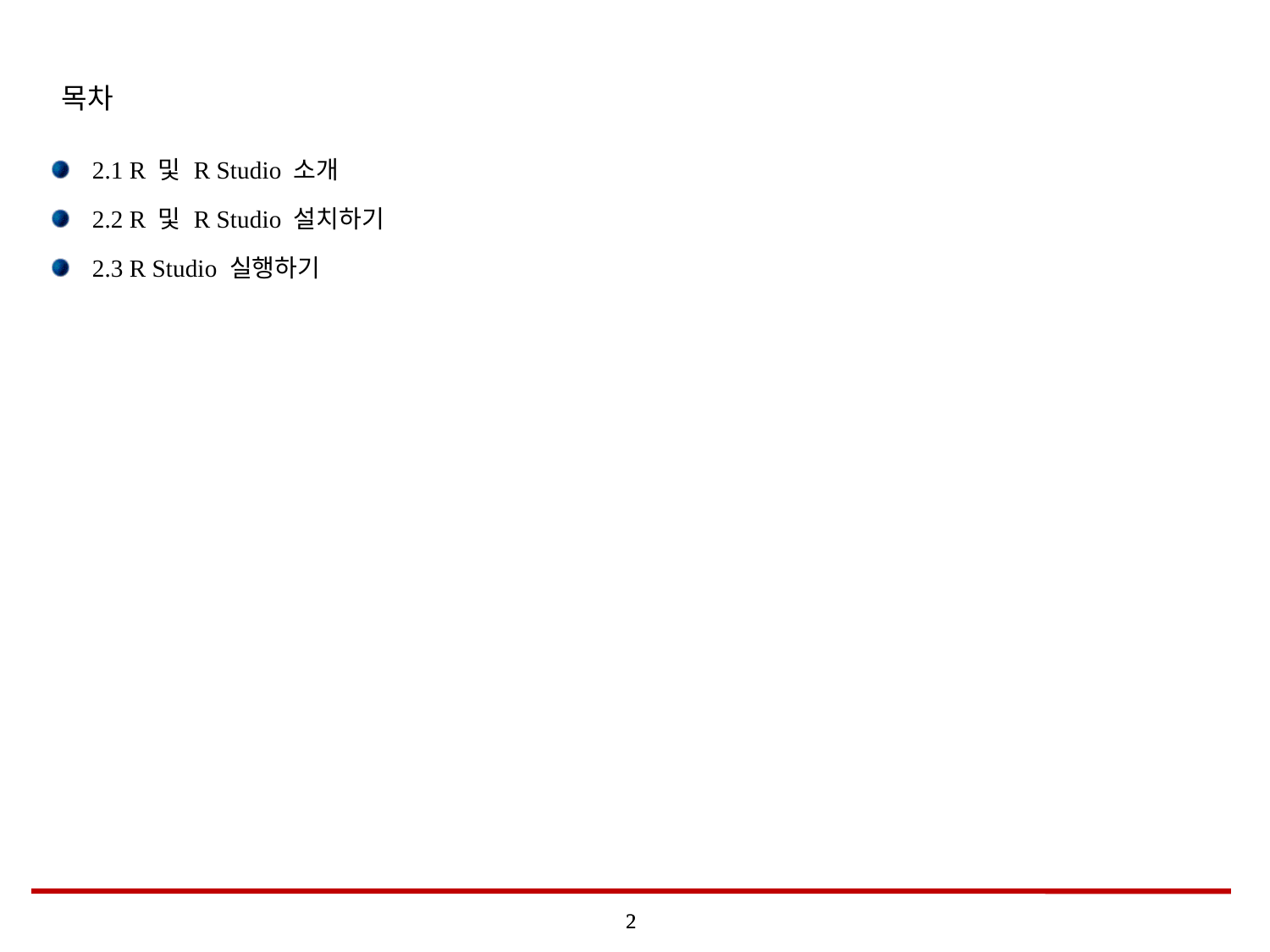

# 목차
2.1 R 및 R Studio 소개
2.2 R 및 R Studio 설치하기
2.3 R Studio 실행하기